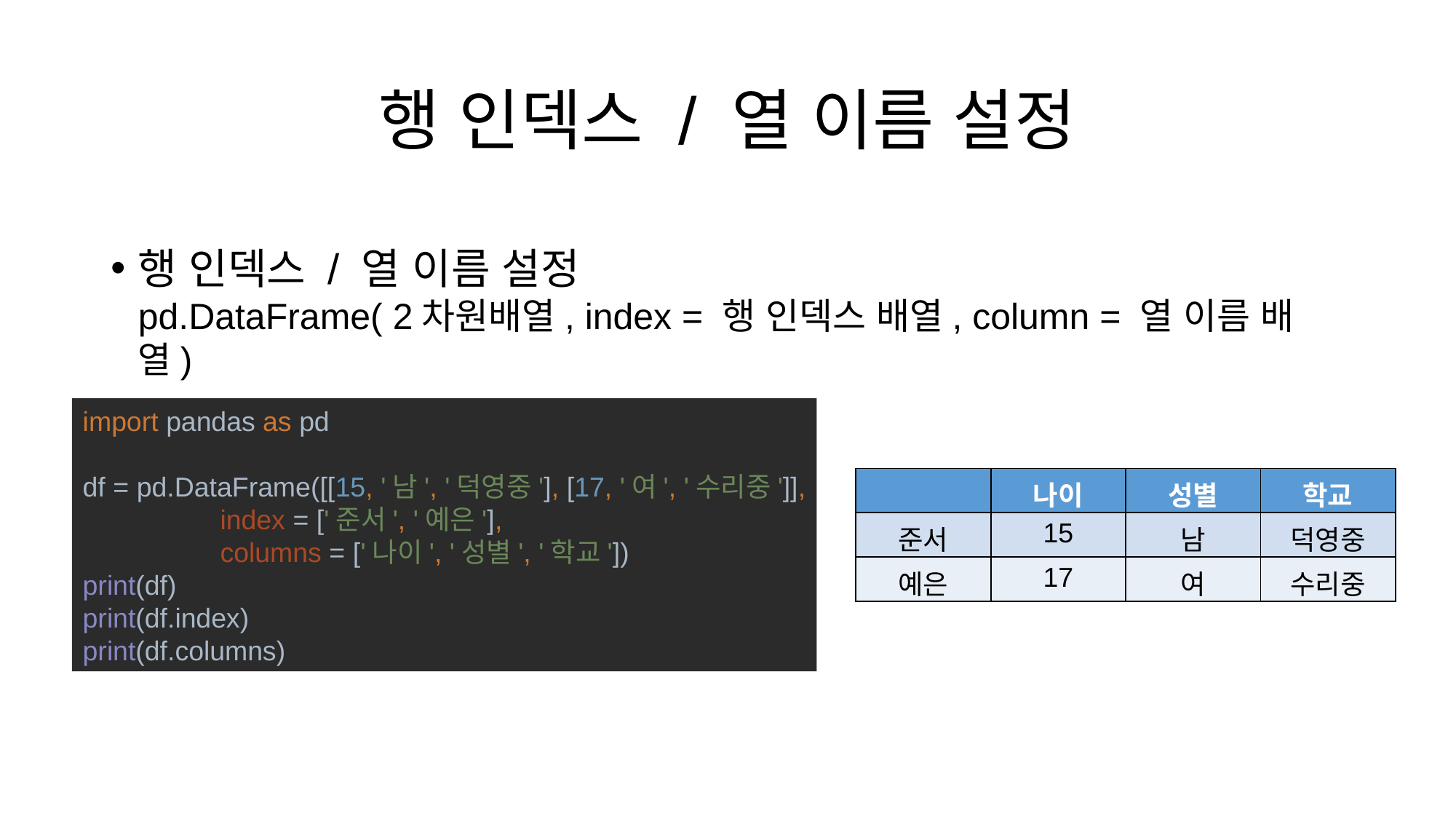

# 행 인덱스 / 열 이름 설정
행 인덱스 / 열 이름 설정
pd.DataFrame( 2차원배열, index = 행 인덱스 배열, column = 열 이름 배열)

import pandas as pd
df = pd.DataFrame([[15, '남', '덕영중'], [17, '여', '수리중']],
                  index = ['준서', '예은'],
                  columns = ['나이', '성별', '학교'])
print(df)
print(df.index)
print(df.columns)
|  | 나이 | 성별 | 학교 |
| --- | --- | --- | --- |
| 준서 | 15 | 남 | 덕영중 |
| 예은 | 17 | 여 | 수리중 |